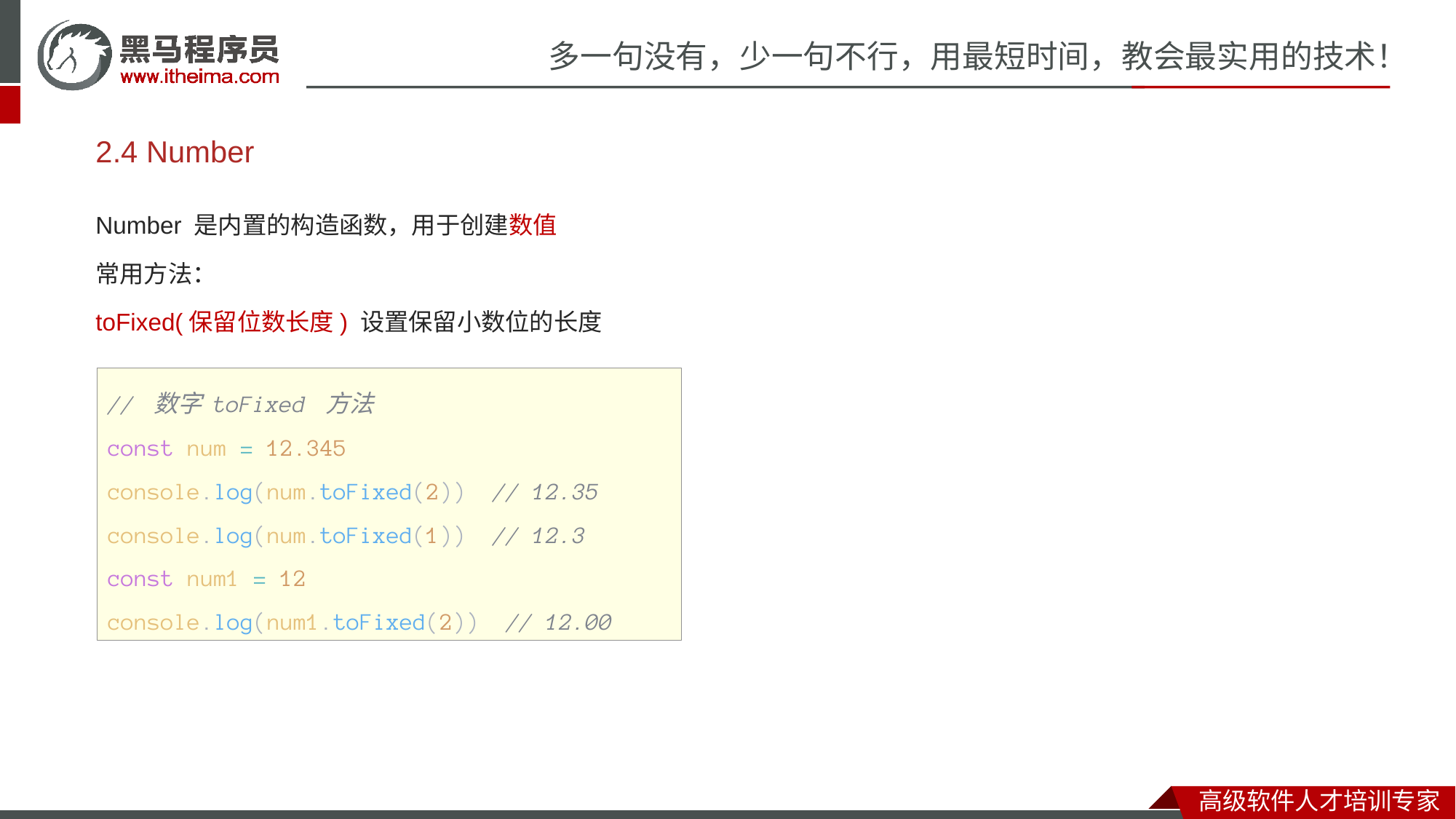

# 2.4 Number
Number 是内置的构造函数，用于创建数值
常用方法：
toFixed(保留位数长度) 设置保留小数位的长度

// 数字 toFixed 方法
const num = 12.345
console.log(num.toFixed(2))  // 12.35
console.log(num.toFixed(1))  // 12.3
const num1 = 12
console.log(num1.toFixed(2))  // 12.00